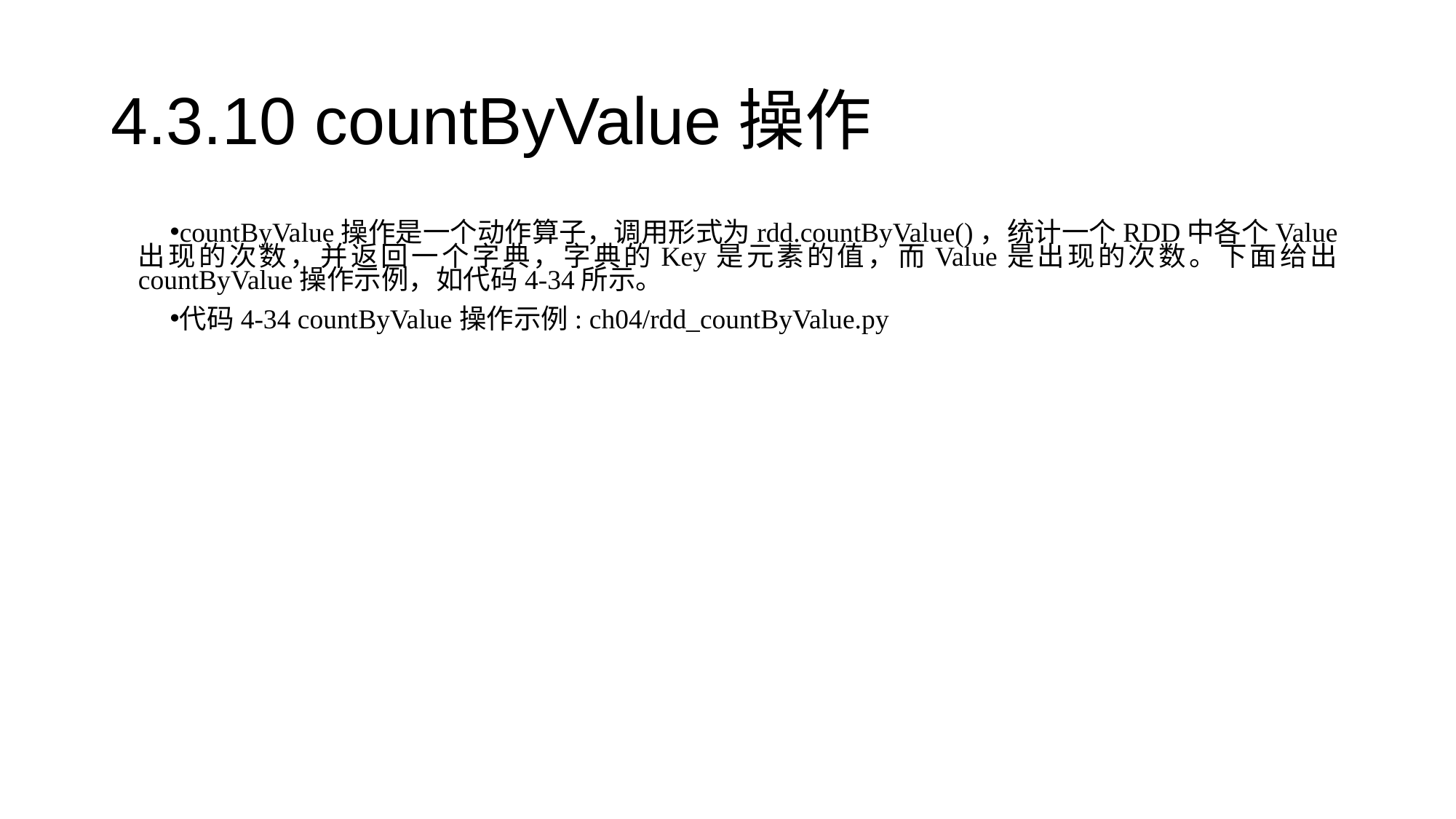

# 4.3.10 countByValue操作
countByValue操作是一个动作算子，调用形式为rdd.countByValue()，统计一个RDD中各个Value出现的次数，并返回一个字典，字典的Key是元素的值，而Value是出现的次数。下面给出countByValue操作示例，如代码4-34所示。
代码4-34 countByValue操作示例: ch04/rdd_countByValue.py